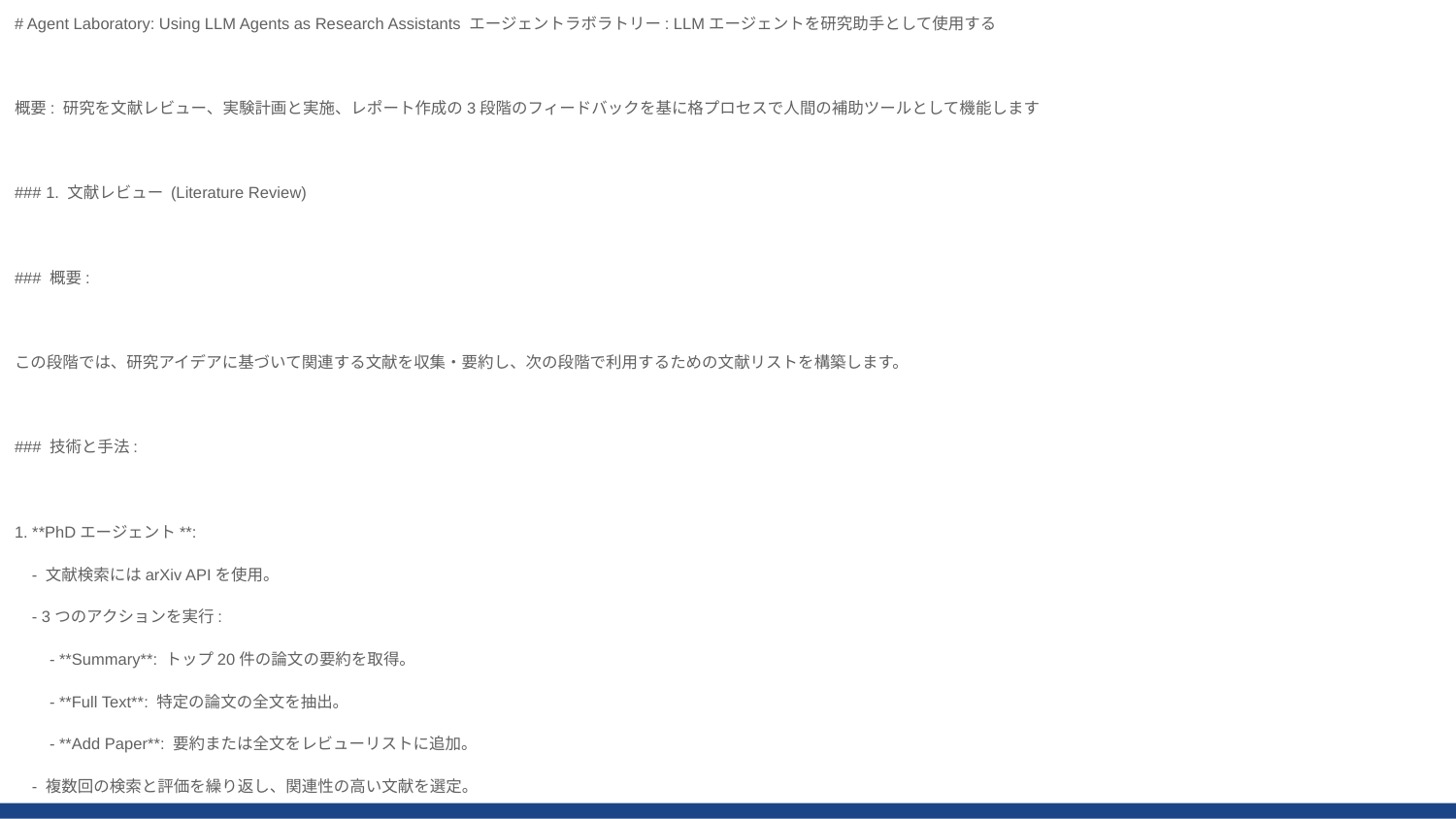

# Agent Laboratory: Using LLM Agents as Research Assistants エージェントラボラトリー: LLMエージェントを研究助手として使用する

概要: 研究を文献レビュー、実験計画と実施、レポート作成の3段階のフィードバックを基に格プロセスで人間の補助ツールとして機能します

### 1. 文献レビュー (Literature Review)

### 概要:

この段階では、研究アイデアに基づいて関連する文献を収集・要約し、次の段階で利用するための文献リストを構築します。

### 技術と手法:

1. **PhDエージェント**:
    - 文献検索にはarXiv APIを使用。
    - 3つのアクションを実行:
        - **Summary**: トップ20件の論文の要約を取得。
        - **Full Text**: 特定の論文の全文を抽出。
        - **Add Paper**: 要約または全文をレビューリストに追加。
    - 複数回の検索と評価を繰り返し、関連性の高い文献を選定。
2. **キュレーションプロセス**:
    - 文献リストの質を高めるために、エージェントが検索結果を評価し、内容に基づいて選定。
    - 上限件数に達するまで繰り返し操作。

---

### 2. 実験計画と実施 (Experimentation)

### 概要:

文献レビューの結果に基づき、実験計画を策定し、データ準備、実験実施、結果解釈を行います。

### 技術と手法:

1. **計画の策定 (Plan Formulation)**:
    - **PhDエージェント**と**Postdocエージェント**が対話形式で議論。
    - 使用するモデル、データセット、実験手順を具体的に決定。
    - 合意形成後、計画をエージェント間で共有。
2. **データ準備 (Data Preparation)**:
    - **MLエンジニアエージェント**がPythonコードを作成。
    - HuggingFaceデータセットを検索・利用可能。
    - コードのバグが解消されるまで反復的に修正と再実行。
3. **実験の実施 (Running Experiments)**:
    - **MLE-Solver**が以下のプロセスで実験を自動化:
        - **Command Execution**: トップスコアのプログラムから新しいコードを生成し、改良を加える。
        - **Code Execution**: コンパイル後にスコアリング関数を実行。バグが発生した場合は修正を試みる。
        - **Program Scoring**: LLMの報酬モデルでスコアリングし、計画目標との整合性を評価。
        - **Self-Reflection**: 成功・失敗の結果を基に改善案を生成。
        - **Performance Stabilization**: トッププログラムのプールを維持し、安定した性能を確保。
4. **結果解釈 (Results Interpretation)**:
    - 実験結果を分析し、研究の目標に沿った洞察を得る。
    - エージェント間で議論を行い、解釈内容を報告フェーズに引き継ぐ。

---

### 3. レポート作成 (Report Writing)

### 概要:

実験結果をもとに、学術論文形式のレポートを自動生成します。

### 技術と手法:

1. **Paper-Solver**:
    - **初期スキャフォルド生成 (Initial Report Scaffold)**:
        - LaTeX形式で8つのセクション（Abstract, Introduction, Background, Related Work, Methods, Experimental Setup, Results, Discussion）を作成。
        - 学術的な構造に準拠したフォーマットを提供。
    - **文書編集 (Report Editing)**:
        - LaTeXコードを行単位で動的に修正。
        - コンパイルエラーが発生した場合、修正後に再実行。
    - **自動レビュー (Paper Review)**:
        - NeurIPSスタイルの基準に基づき、LLMエージェントがレビューを実施。
        - フィードバックに基づき必要に応じて修正を繰り返す。
2. **コ・パイロットモード**:
    - ユーザーが各サブタスクの結果を確認し、フィードバックを提供。
    - 修正指示を受けてエージェントが再実行。

---

### 4. 実験・評価の補助ツール

### MLE-Solverのワークフロー:

- **EDITコマンド**: 特定のコード行を修正。
- **REPLACEコマンド**: 完全に新しいコードを生成。
- **報酬関数**: 実験計画との一致度を評価。

### Paper-Solverのワークフロー:

- **LaTeX編集**: ドキュメントの一貫性と品質を保証。
- **レビューエージェント**: フィードバックを収集し、品質向上を支援。

---

### 5. 結果と評価

- **成功率:** 各モデルで約92-96%の成功率。
- **コスト効率:** GPT-4oバックエンドが最も低コスト（約2.33ドル/研究）。
- **課題:** 自動生成文献の品質やユーザーの意図との整合性に課題。